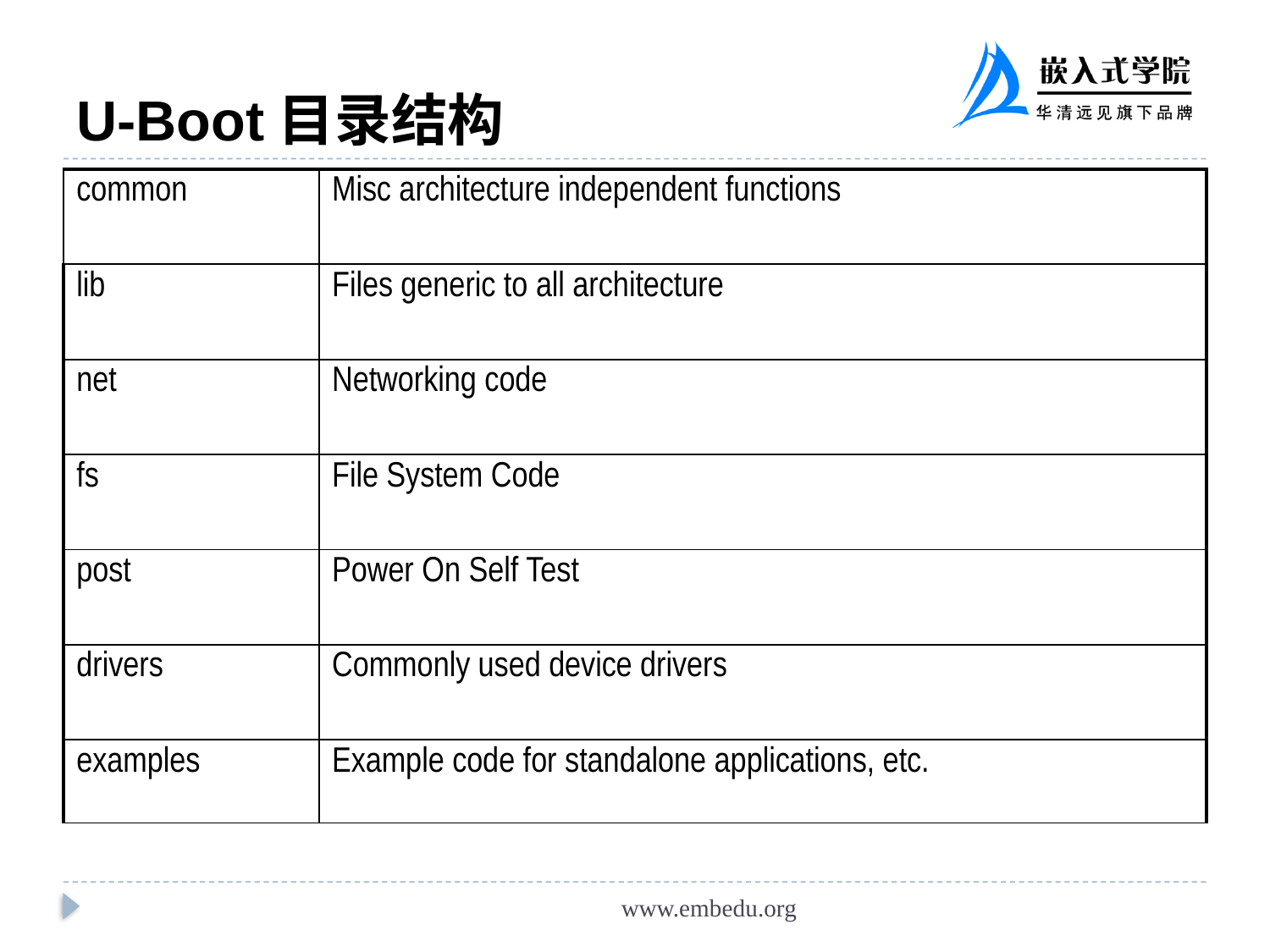

# U-Boot目录结构
| common | Misc architecture independent functions |
| --- | --- |
| lib | Files generic to all architecture |
| net | Networking code |
| fs | File System Code |
| post | Power On Self Test |
| drivers | Commonly used device drivers |
| examples | Example code for standalone applications, etc. |
www.embedu.org